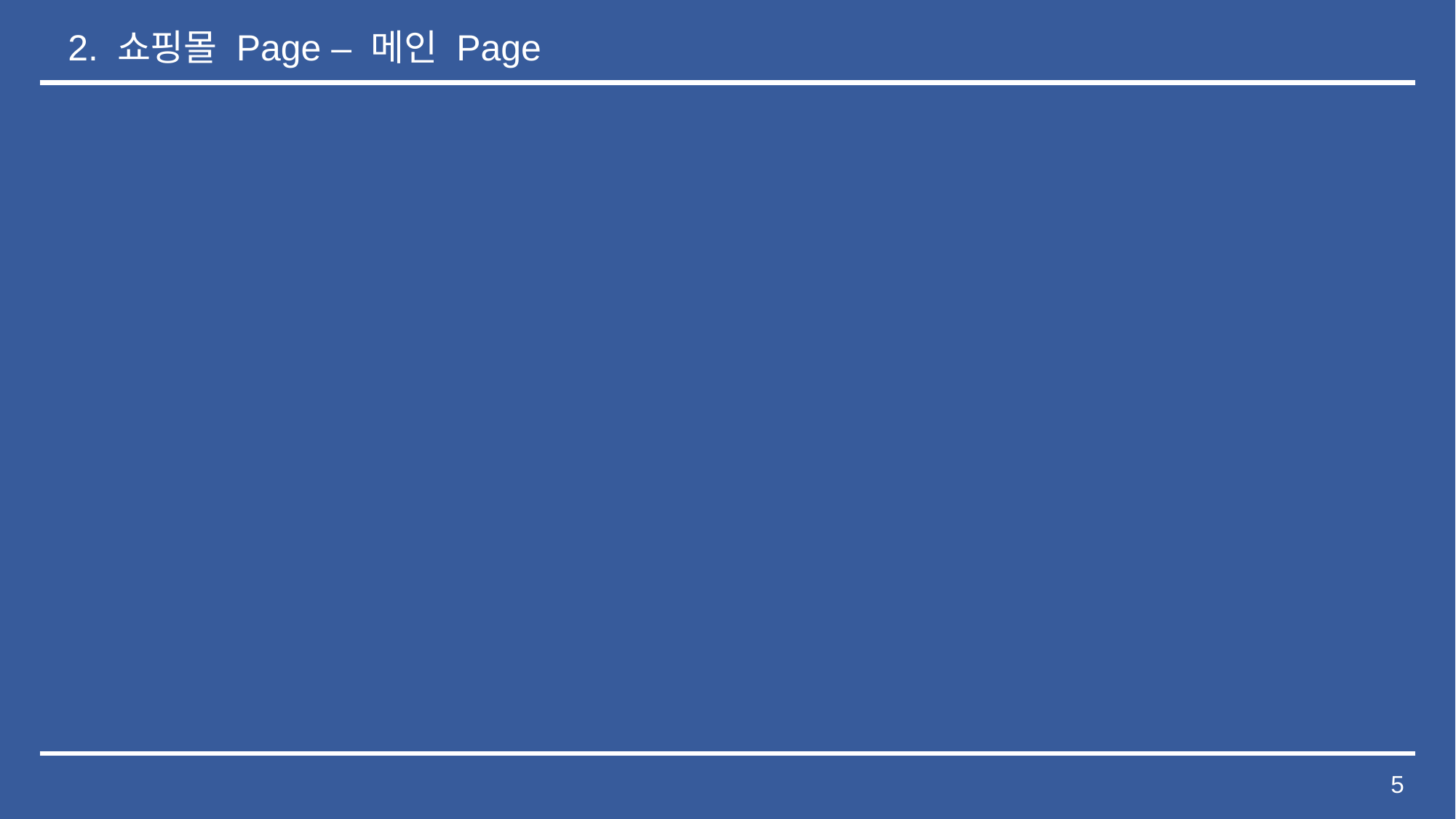

2. 쇼핑몰 Page – 메인 Page
5